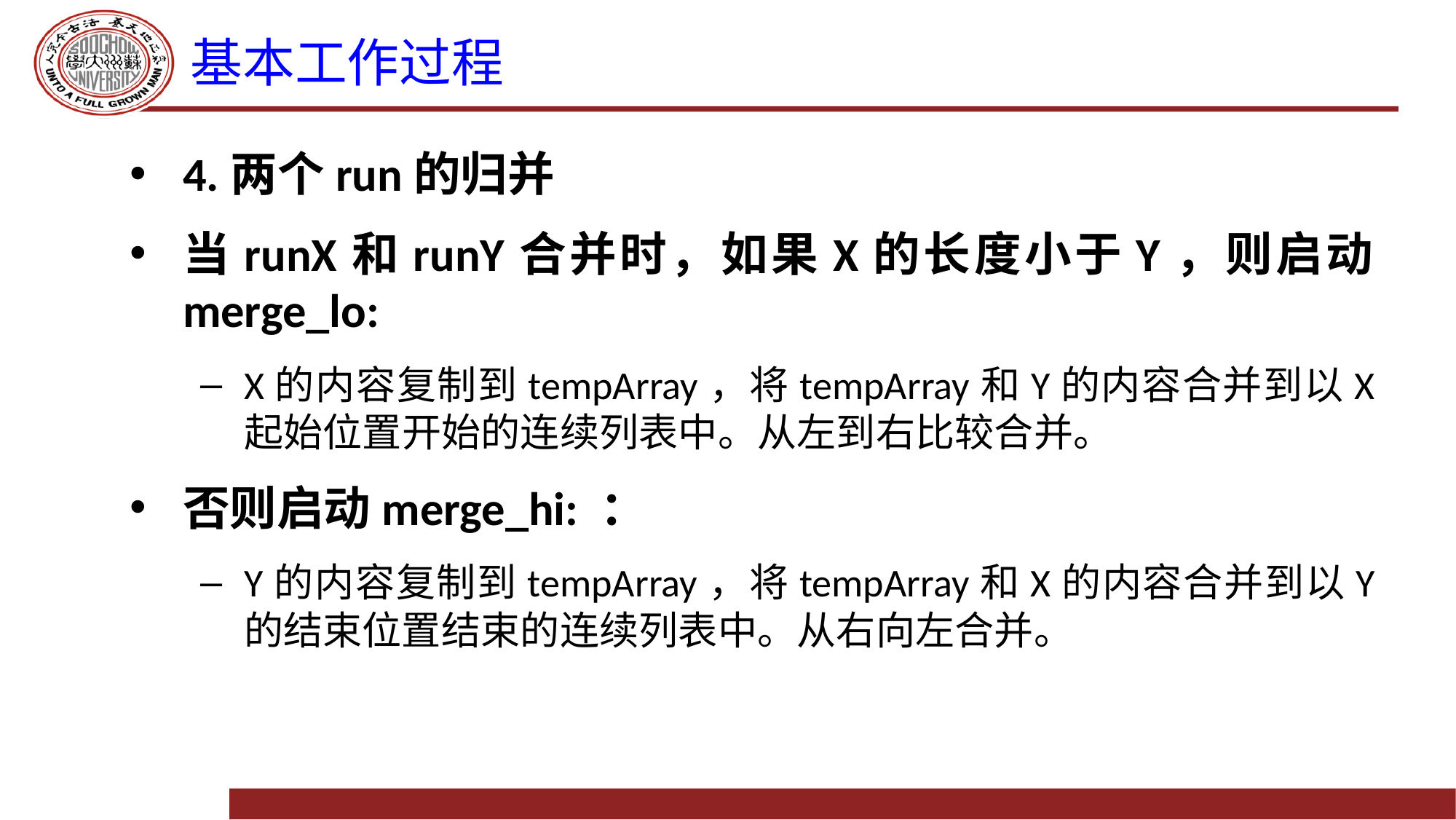

# 基本工作过程
4.两个run的归并
当runX和runY合并时，如果X的长度小于Y，则启动merge_lo:
X的内容复制到tempArray，将tempArray和Y的内容合并到以X起始位置开始的连续列表中。从左到右比较合并。
否则启动merge_hi: ：
Y的内容复制到tempArray，将tempArray和X的内容合并到以Y的结束位置结束的连续列表中。从右向左合并。